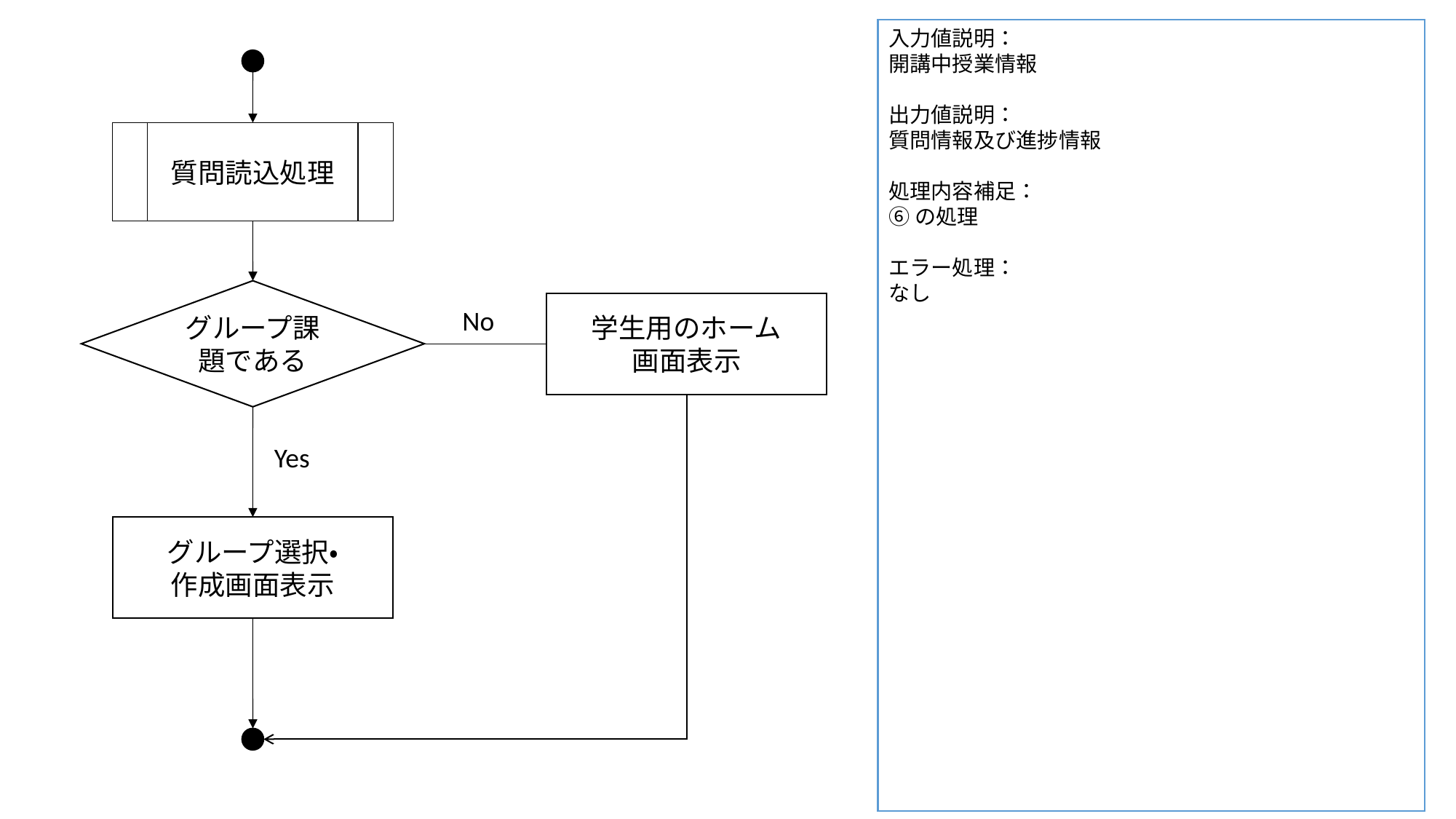

入力値説明：
開講中授業情報

出力値説明：
質問情報及び進捗情報

処理内容補足：
⑥の処理

エラー処理：
なし

質問読込処理
グループ課題である
学生用のホーム
画面表示
No
Yes
グループ選択・
作成画面表示